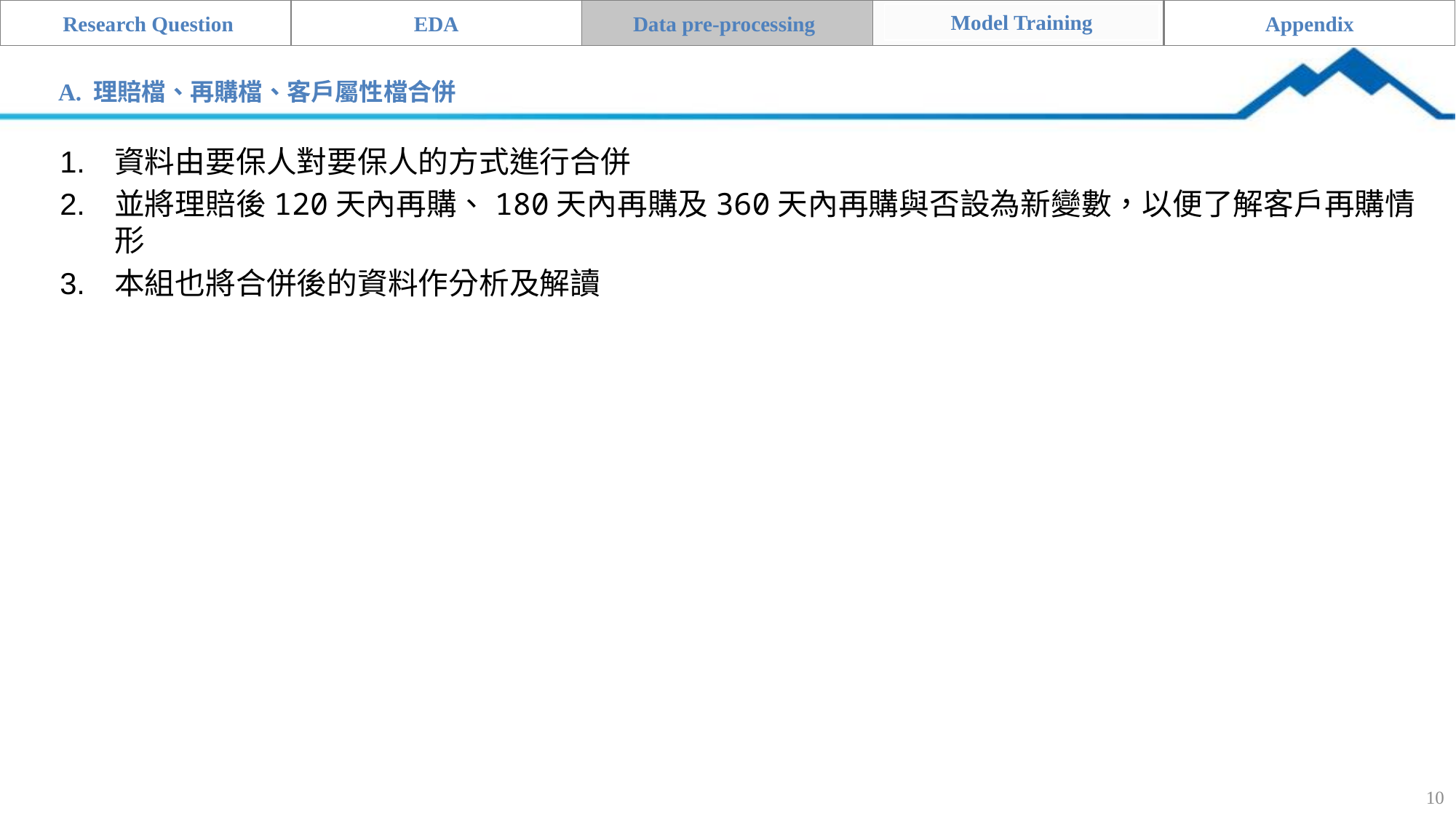

Model Training
Research Question
EDA
Data pre-processing
Appendix
A. 理賠檔、再購檔、客戶屬性檔合併
資料由要保人對要保人的方式進行合併
並將理賠後120天內再購、180天內再購及360天內再購與否設為新變數，以便了解客戶再購情形
本組也將合併後的資料作分析及解讀

10